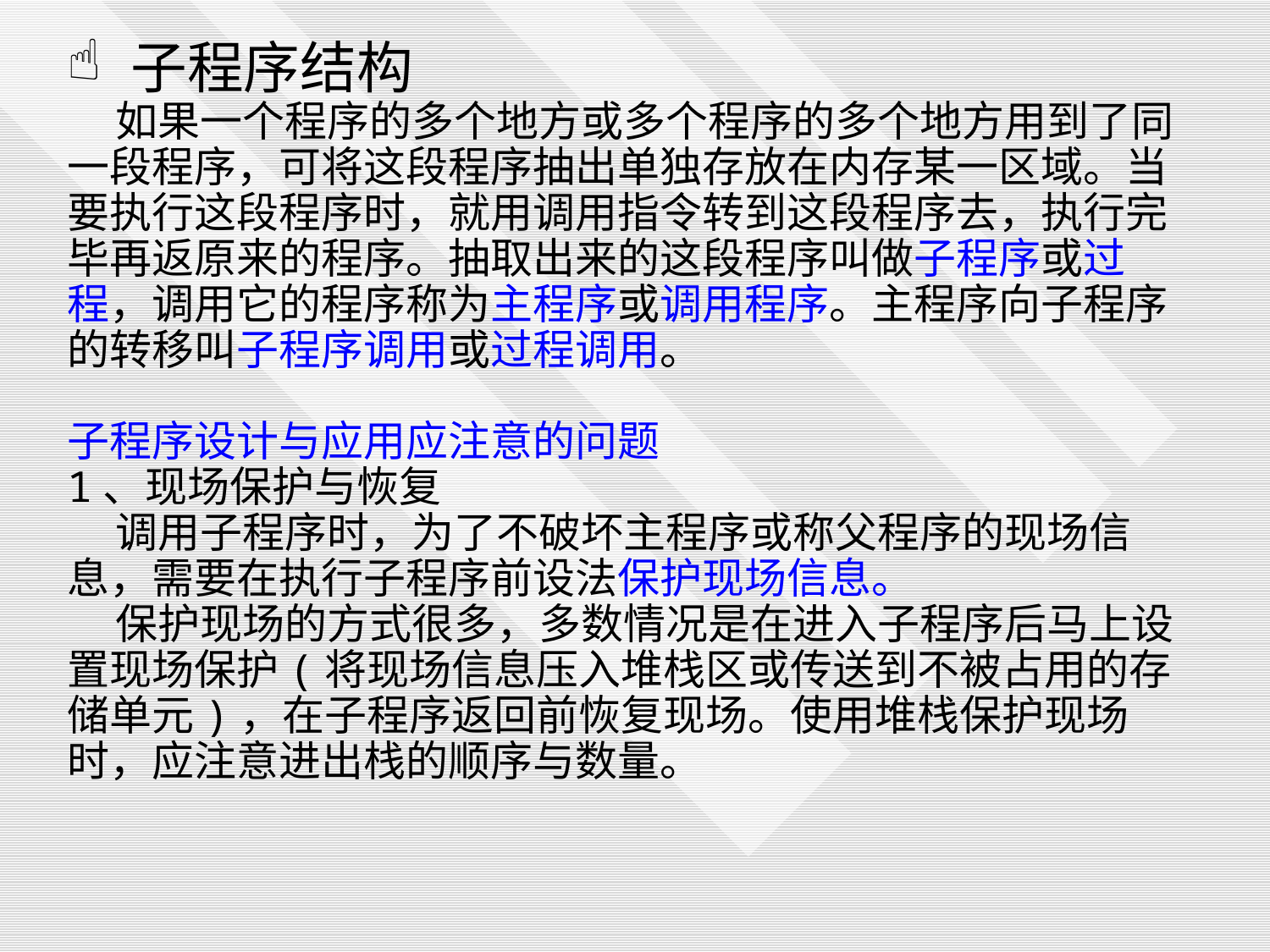

子程序结构
    如果一个程序的多个地方或多个程序的多个地方用到了同一段程序，可将这段程序抽出单独存放在内存某一区域。当要执行这段程序时，就用调用指令转到这段程序去，执行完毕再返原来的程序。抽取出来的这段程序叫做子程序或过程，调用它的程序称为主程序或调用程序。主程序向子程序的转移叫子程序调用或过程调用。

子程序设计与应用应注意的问题
1、现场保护与恢复
    调用子程序时，为了不破坏主程序或称父程序的现场信息，需要在执行子程序前设法保护现场信息。
    保护现场的方式很多，多数情况是在进入子程序后马上设置现场保护(将现场信息压入堆栈区或传送到不被占用的存储单元)，在子程序返回前恢复现场。使用堆栈保护现场时，应注意进出栈的顺序与数量。